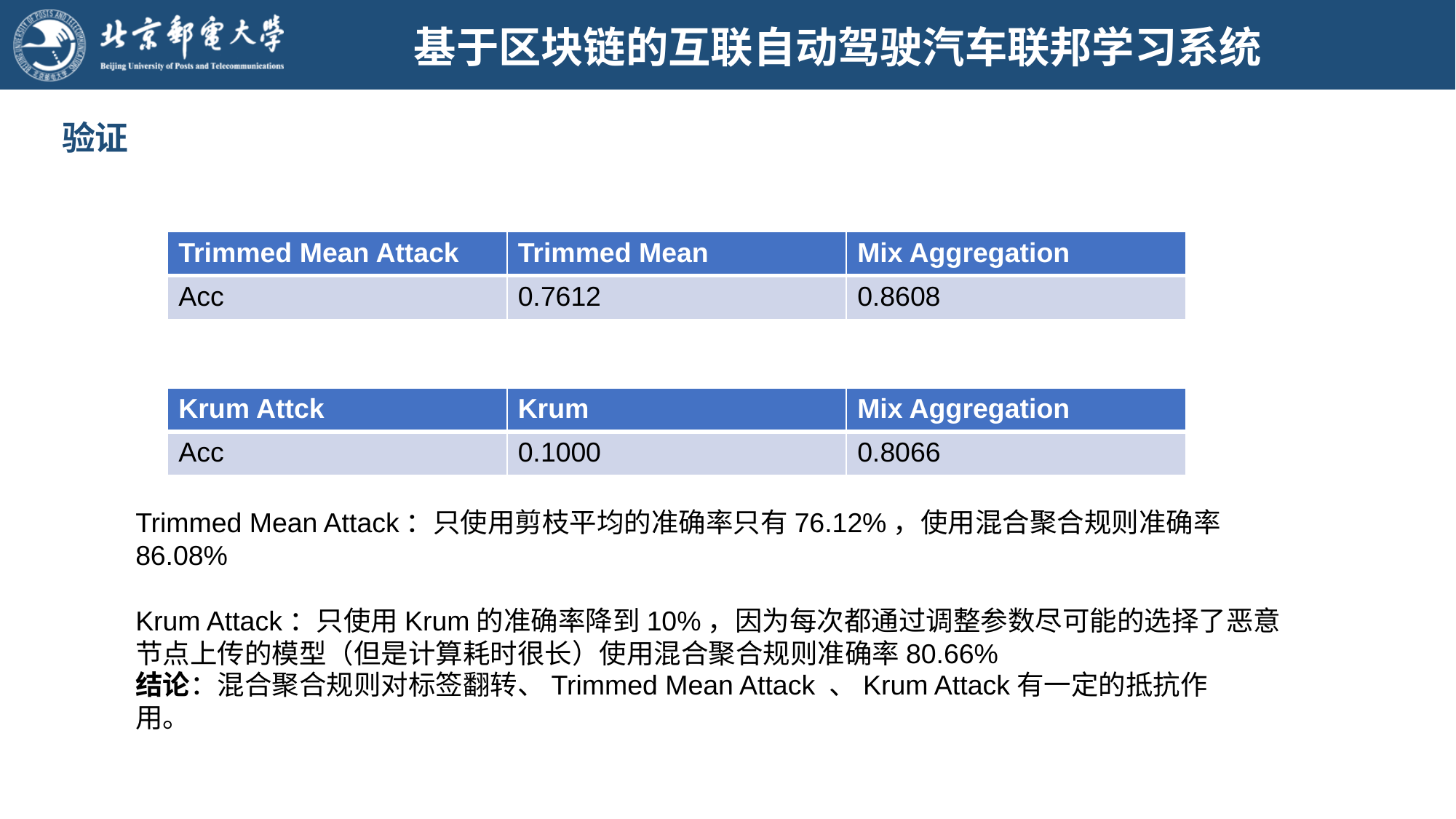

# 基于区块链的互联自动驾驶汽车联邦学习系统
验证
| Trimmed Mean Attack | Trimmed Mean | Mix Aggregation |
| --- | --- | --- |
| Acc | 0.7612 | 0.8608 |
| Krum Attck | Krum | Mix Aggregation |
| --- | --- | --- |
| Acc | 0.1000 | 0.8066 |
Trimmed Mean Attack：只使用剪枝平均的准确率只有76.12%，使用混合聚合规则准确率86.08%

Krum Attack：只使用Krum的准确率降到10%，因为每次都通过调整参数尽可能的选择了恶意节点上传的模型（但是计算耗时很长）使用混合聚合规则准确率80.66%

结论：混合聚合规则对标签翻转、Trimmed Mean Attack 、Krum Attack有一定的抵抗作用。